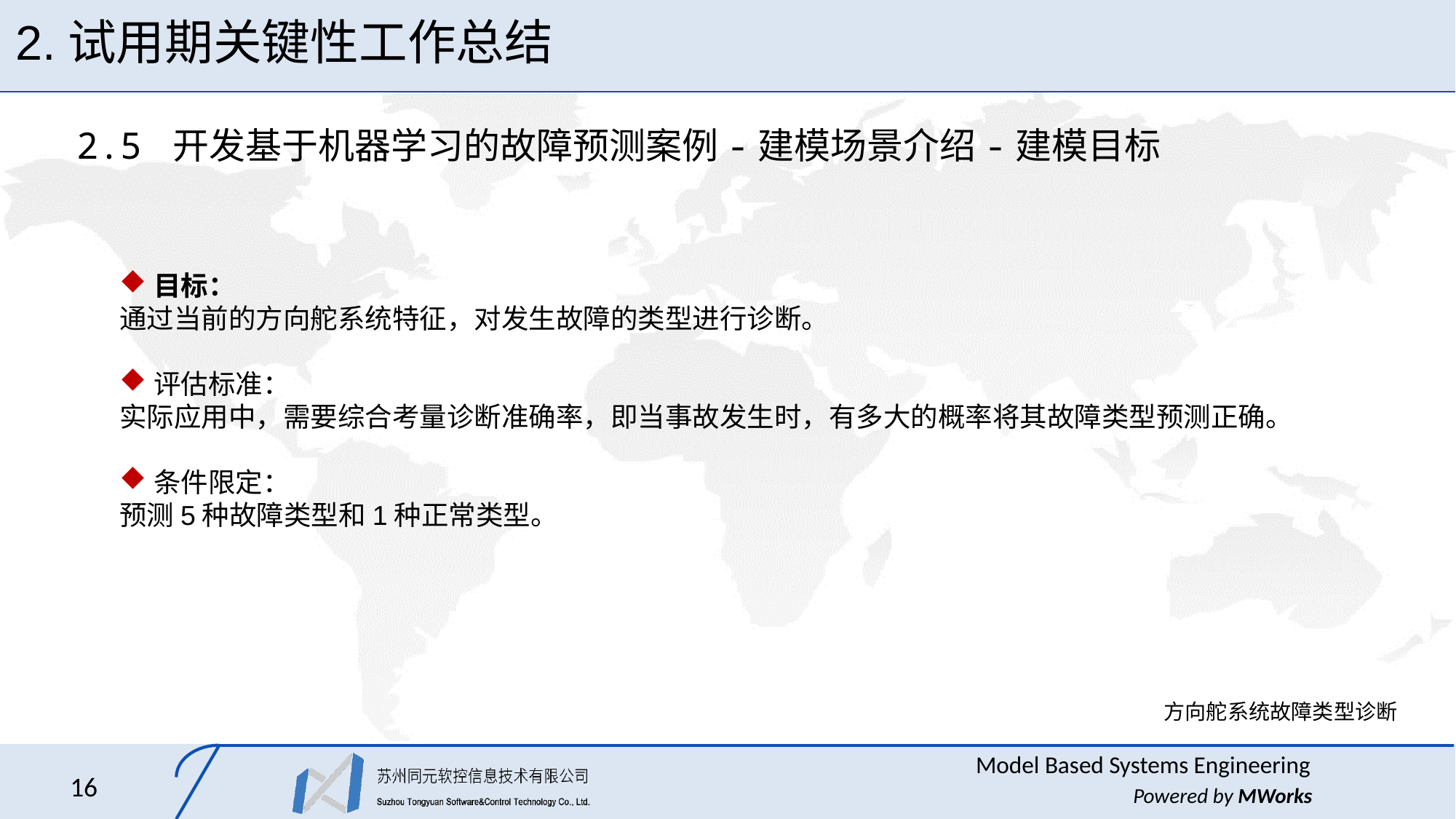

# 2.试用期关键性工作总结
2.5 开发基于机器学习的故障预测案例-建模场景介绍-建模目标
目标：
通过当前的方向舵系统特征，对发生故障的类型进行诊断。

评估标准：
实际应用中，需要综合考量诊断准确率，即当事故发生时，有多大的概率将其故障类型预测正确。

条件限定：
预测5种故障类型和1种正常类型。

方向舵系统故障类型诊断